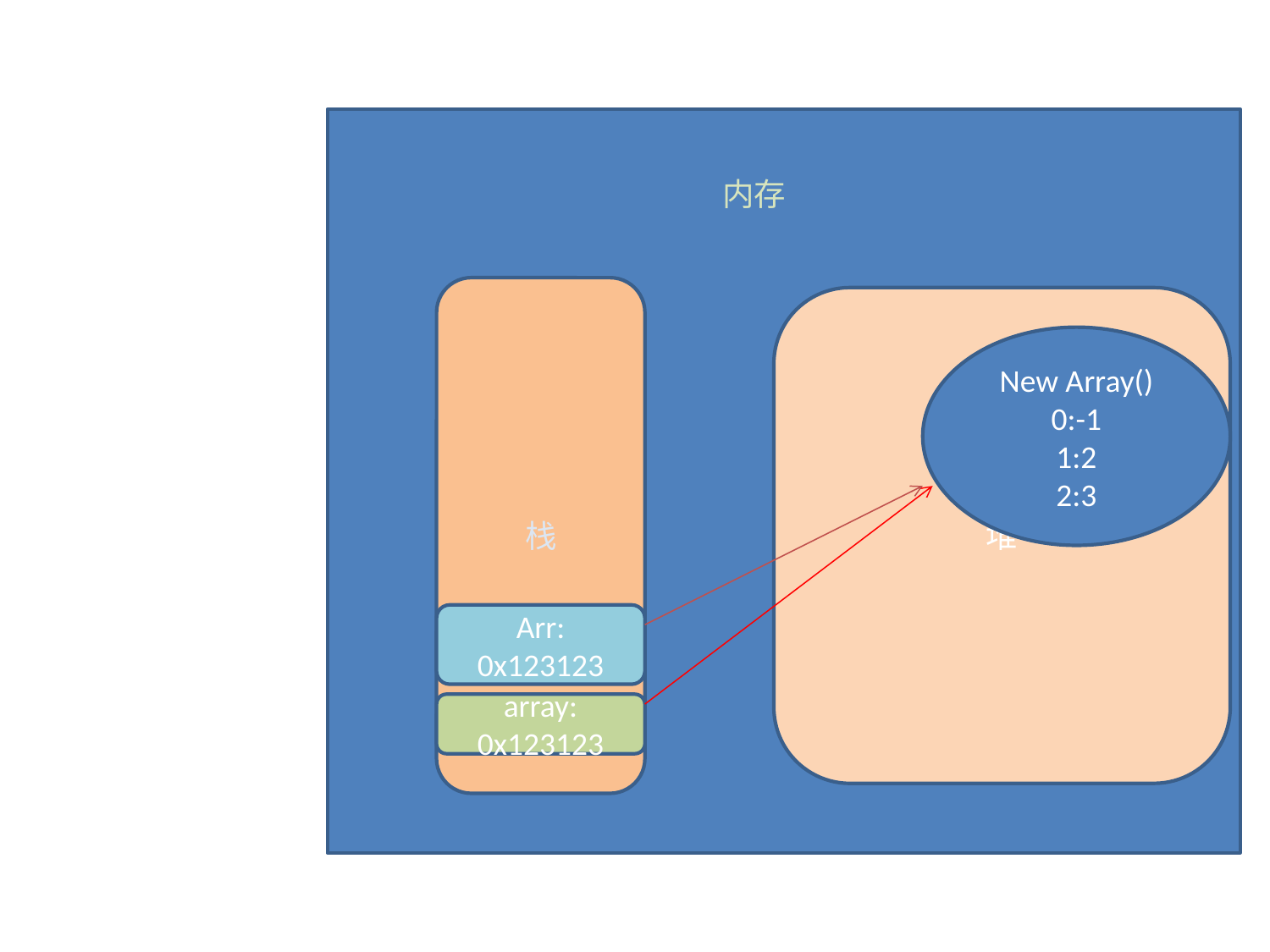

内存
栈
堆
New Array()
0:-1
1:2
2:3
Arr:
0x123123
array:
0x123123